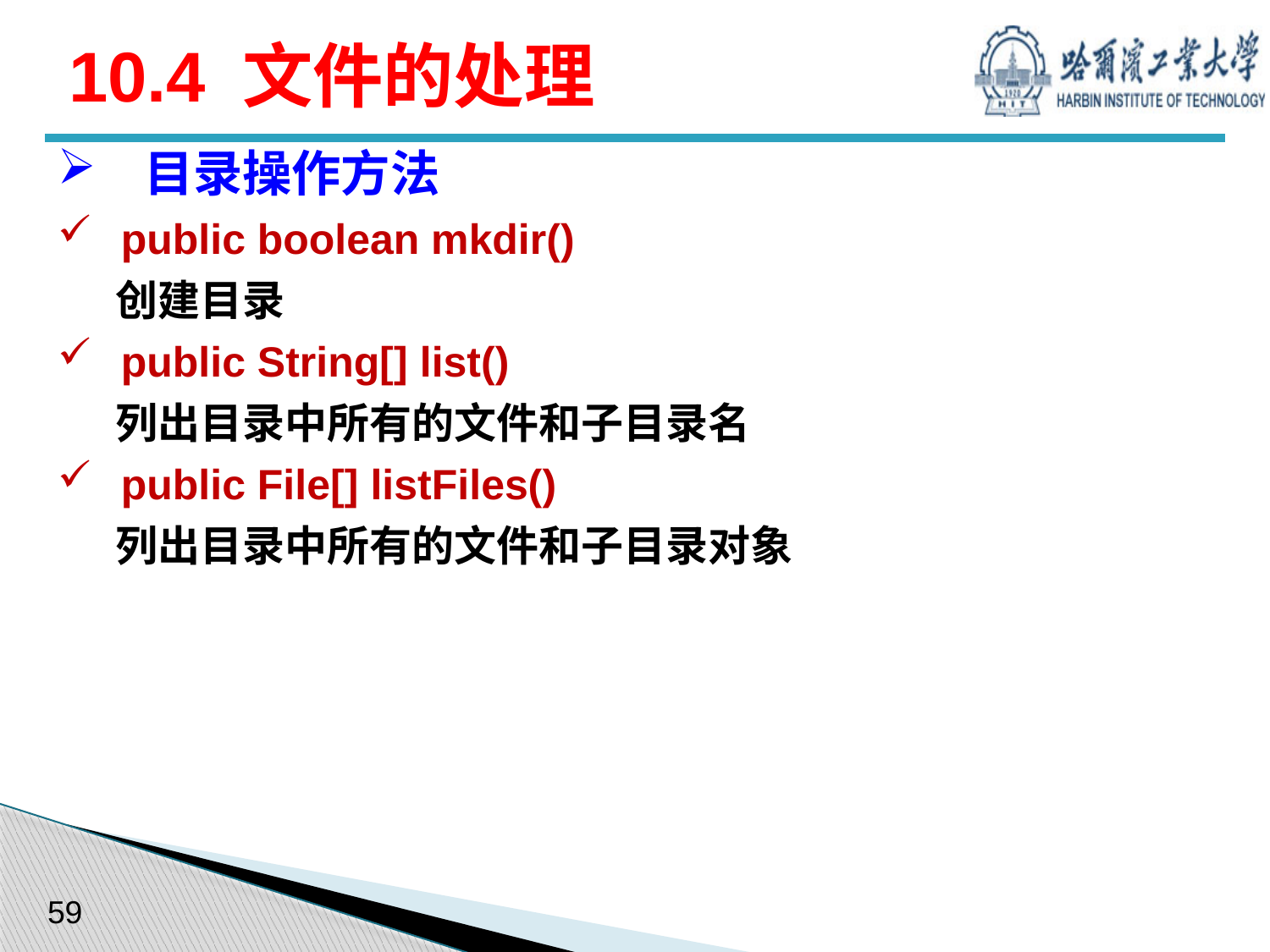

# 10.4 文件的处理
 目录操作方法
public boolean mkdir()
     创建目录
public String[] list()
     列出目录中所有的文件和子目录名
public File[] listFiles()
     列出目录中所有的文件和子目录对象